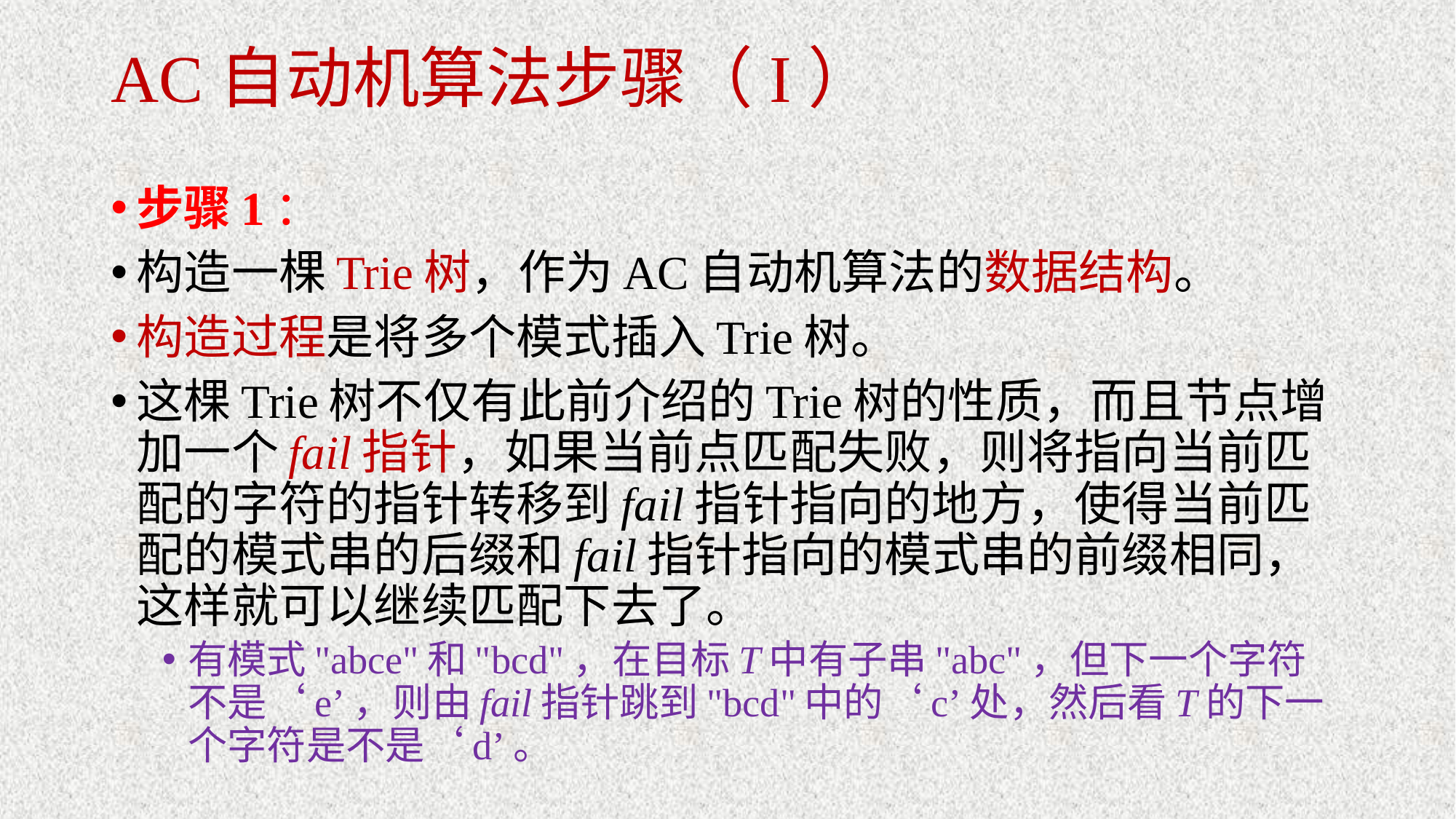

# AC自动机算法步骤（I）
步骤1：
构造一棵Trie树，作为AC自动机算法的数据结构。
构造过程是将多个模式插入Trie树。
这棵Trie树不仅有此前介绍的Trie树的性质，而且节点增加一个fail指针，如果当前点匹配失败，则将指向当前匹配的字符的指针转移到fail指针指向的地方，使得当前匹配的模式串的后缀和fail指针指向的模式串的前缀相同，这样就可以继续匹配下去了。
有模式"abce"和"bcd"，在目标T中有子串"abc"，但下一个字符不是‘e’，则由fail指针跳到"bcd"中的‘c’处，然后看T的下一个字符是不是‘d’。